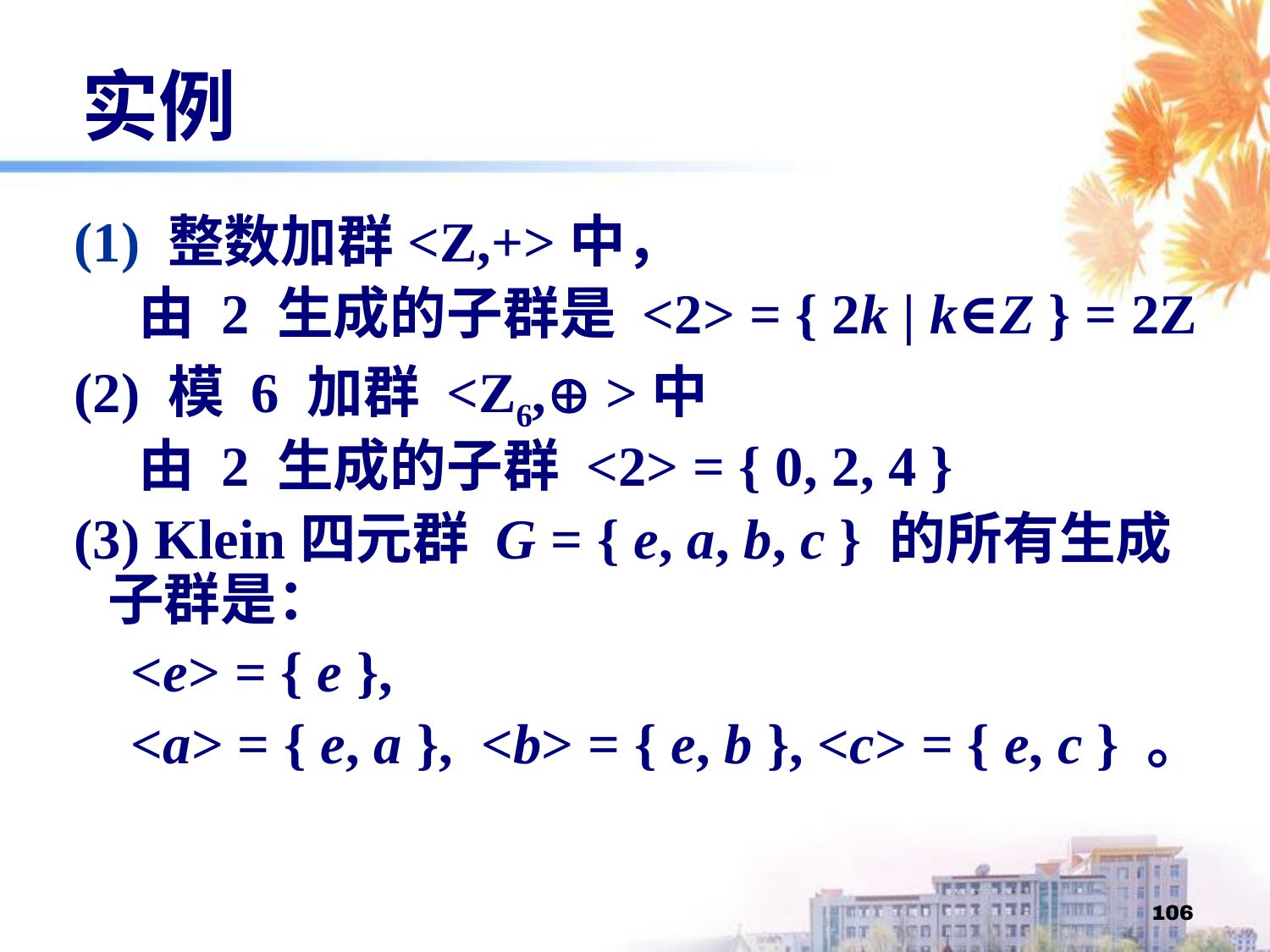

# 实例
 (1) 整数加群<Z,+>中，
     由 2 生成的子群是 <2> = { 2k | k∈Z } = 2Z
 (2) 模 6 加群 <Z6,⊕ >中
     由 2 生成的子群 <2> = { 0, 2, 4 }
 (3) Klein四元群 G = { e, a, b, c } 的所有生成子群是：
     <e> = { e },
     <a> = { e, a },  <b> = { e, b }, <c> = { e, c } 。
106